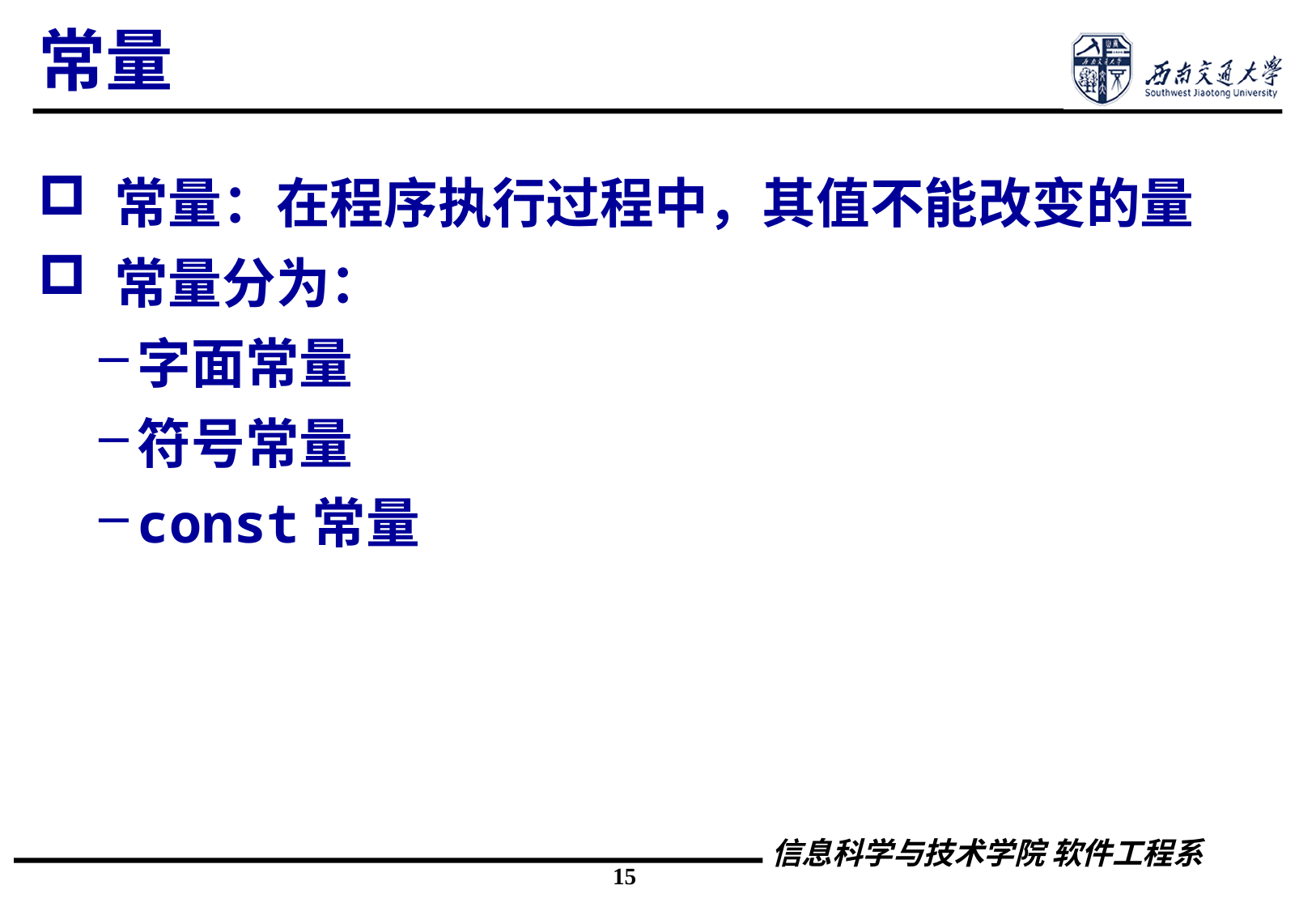

# 常量
 常量：在程序执行过程中，其值不能改变的量
 常量分为：
字面常量
符号常量
const常量
15